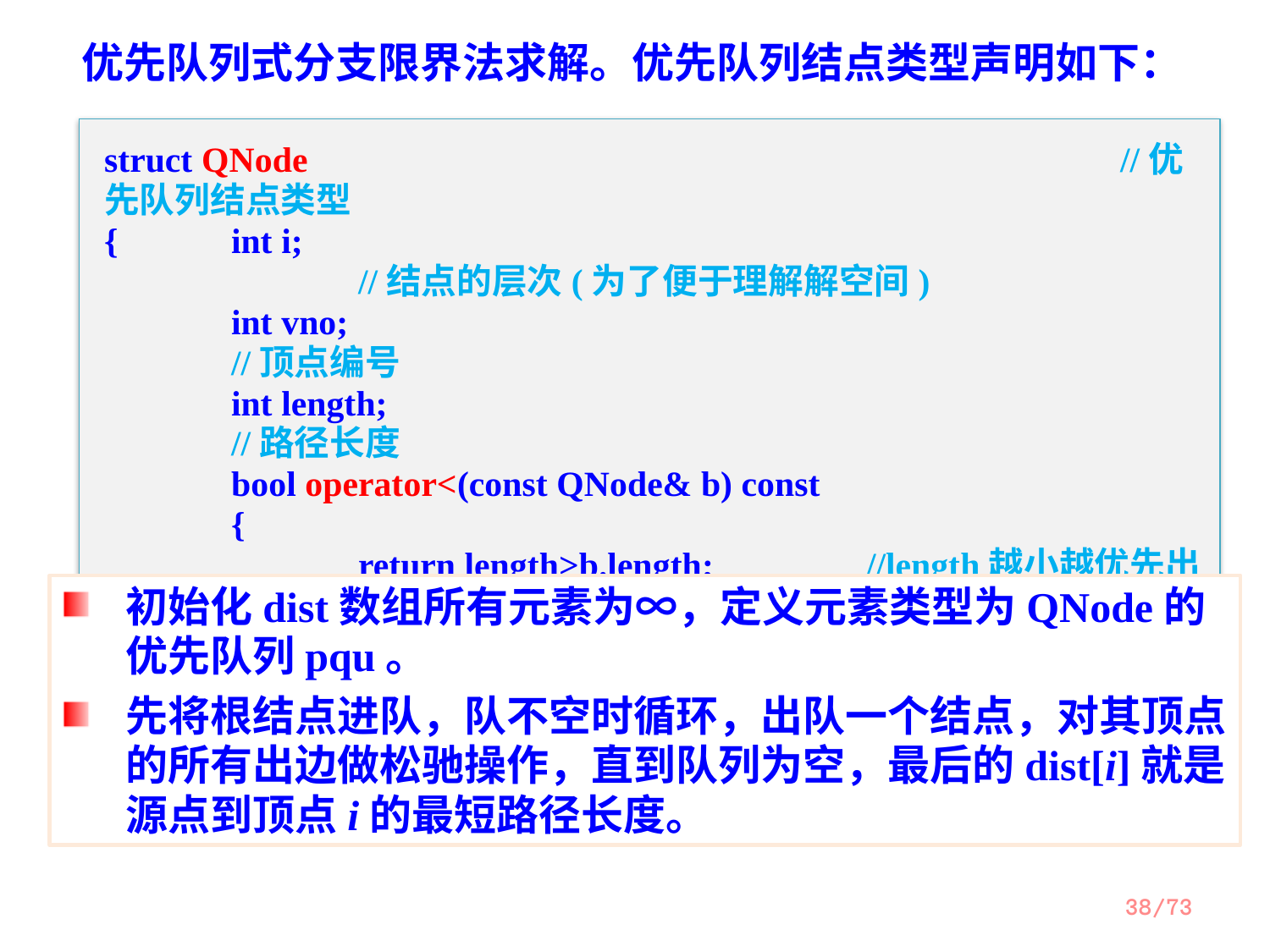

优先队列式分支限界法求解。优先队列结点类型声明如下：
struct QNode							//优先队列结点类型
{	int i;									//结点的层次(为了便于理解解空间)
 	int vno;								//顶点编号
	int length;							//路径长度
 	bool operator<(const QNode& b) const
 	{
  		return length>b.length;		//length越小越优先出队
  	}
};
初始化dist数组所有元素为∞，定义元素类型为QNode的优先队列pqu。
先将根结点进队，队不空时循环，出队一个结点，对其顶点的所有出边做松驰操作，直到队列为空，最后的dist[i]就是源点到顶点i的最短路径长度。
38/73